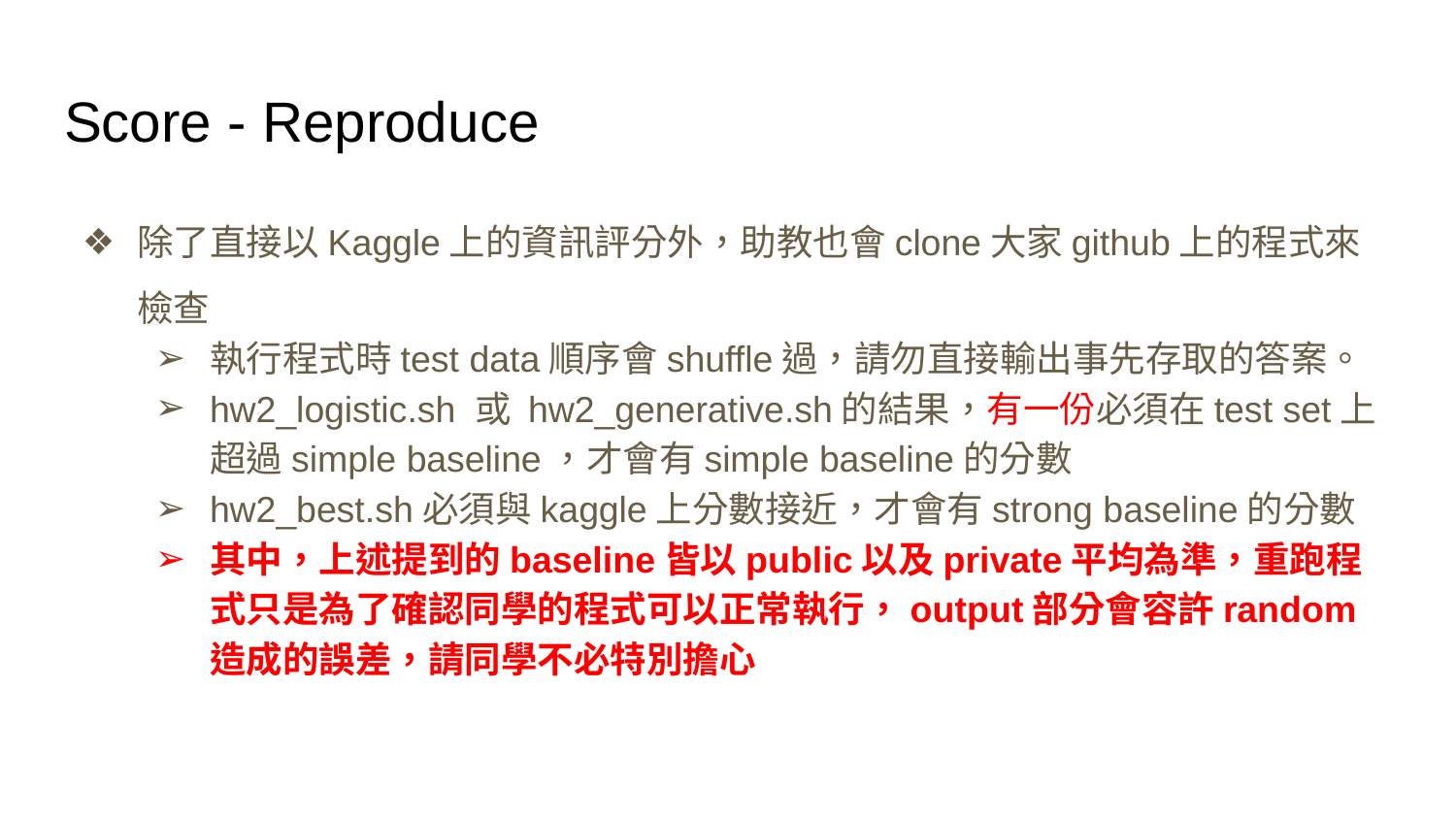

# Score - Reproduce

除了直接以Kaggle上的資訊評分外，助教也會clone大家github上的程式來檢查
執行程式時test data順序會shuffle過，請勿直接輸出事先存取的答案。
hw2_logistic.sh 或 hw2_generative.sh的結果，有一份必須在test set上超過simple baseline，才會有simple baseline的分數
hw2_best.sh必須與kaggle上分數接近，才會有strong baseline的分數
其中，上述提到的baseline皆以public以及private平均為準，重跑程式只是為了確認同學的程式可以正常執行，output部分會容許random造成的誤差，請同學不必特別擔心